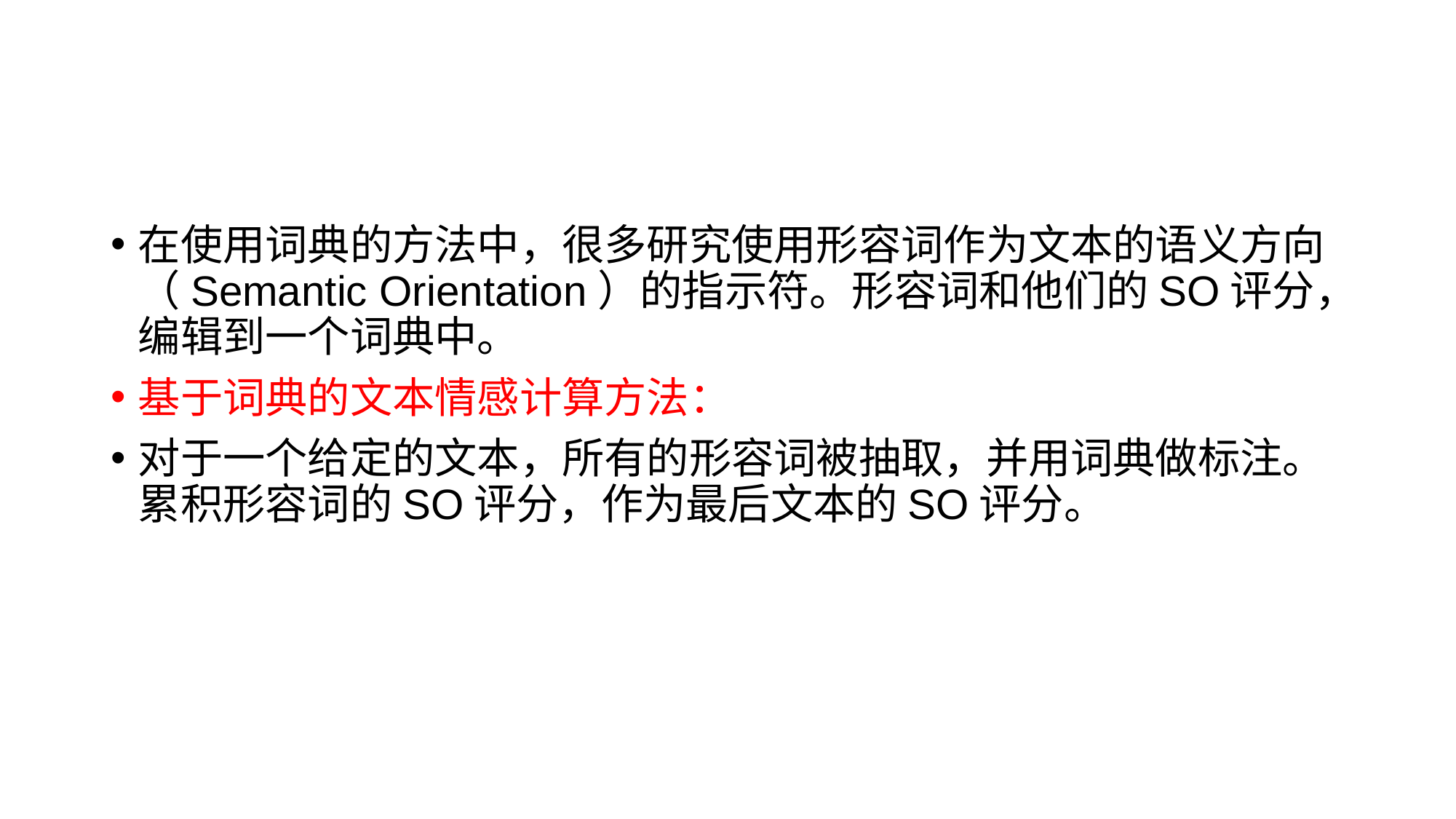

#
在使用词典的方法中，很多研究使用形容词作为文本的语义方向（Semantic Orientation）的指示符。形容词和他们的SO评分，编辑到一个词典中。
基于词典的文本情感计算方法：
对于一个给定的文本，所有的形容词被抽取，并用词典做标注。累积形容词的SO评分，作为最后文本的SO评分。